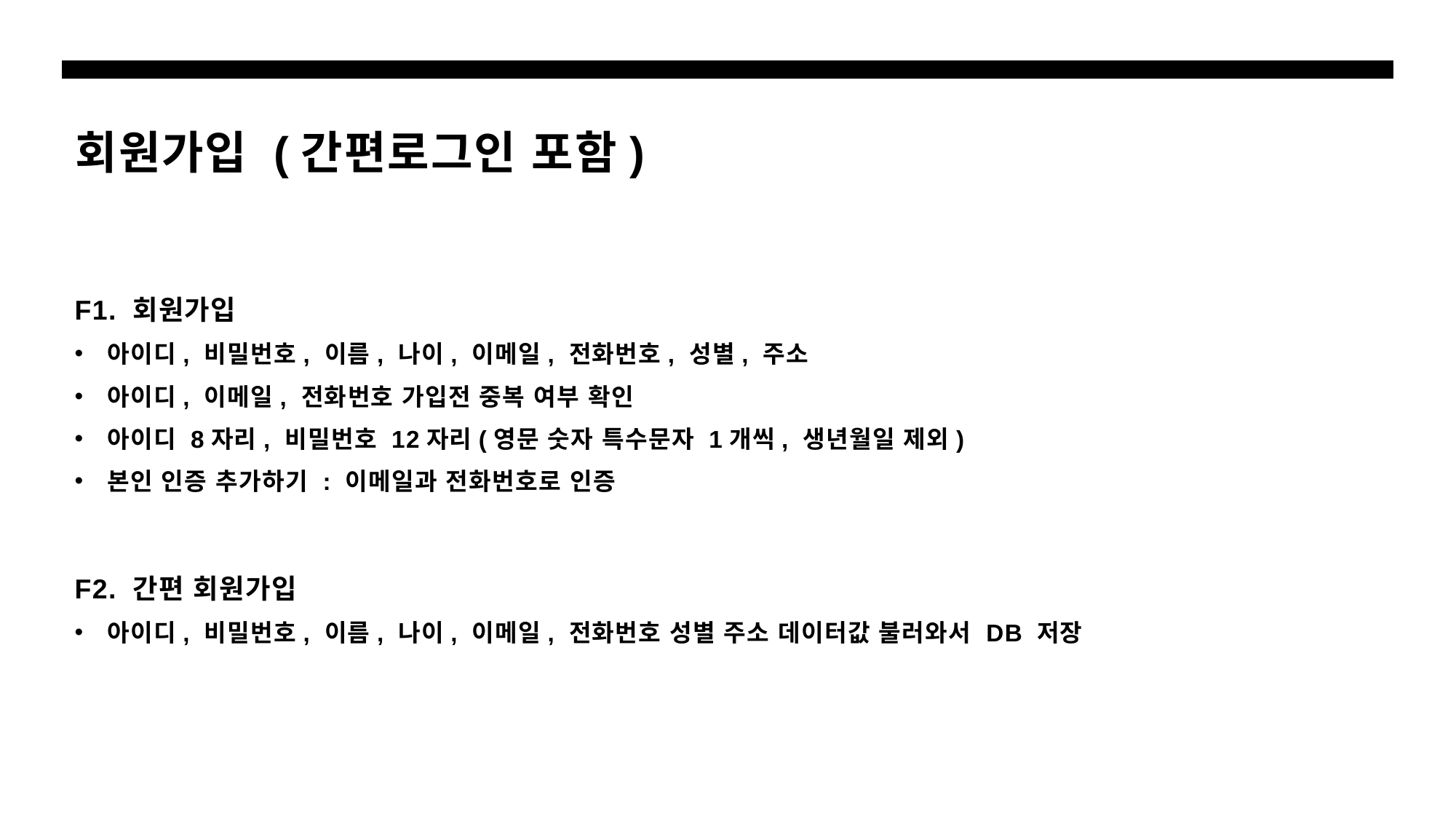

# 회원가입 (간편로그인 포함)
F1. 회원가입
아이디, 비밀번호, 이름, 나이, 이메일, 전화번호, 성별, 주소
아이디, 이메일, 전화번호 가입전 중복 여부 확인
아이디 8자리, 비밀번호 12자리(영문 숫자 특수문자 1개씩, 생년월일 제외)
본인 인증 추가하기 : 이메일과 전화번호로 인증

F2. 간편 회원가입
아이디, 비밀번호, 이름, 나이, 이메일, 전화번호 성별 주소 데이터값 불러와서 DB 저장